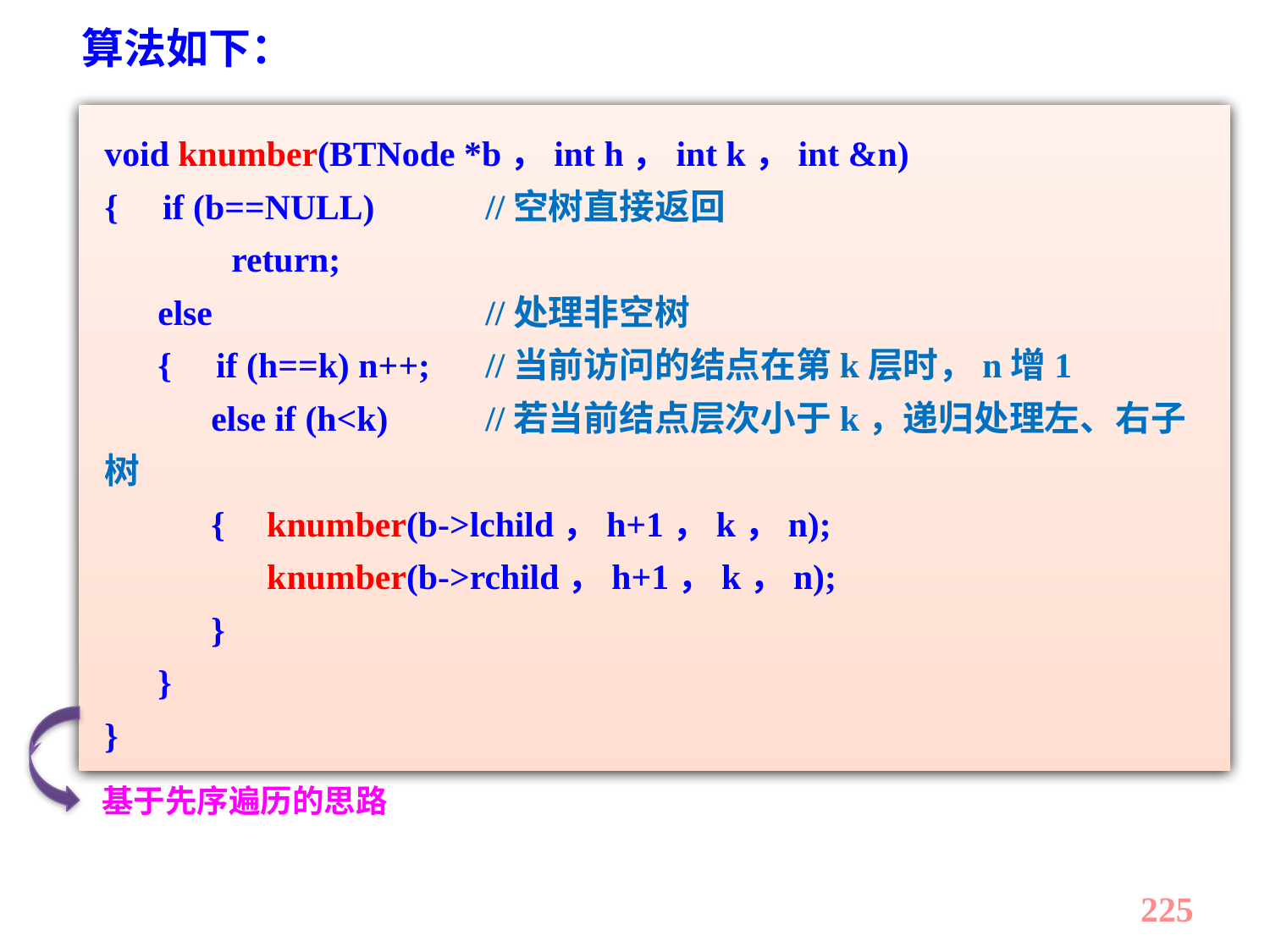

算法如下：
void knumber(BTNode *b，int h，int k，int &n)
{     if (b==NULL)	//空树直接返回
	return;
      else			//处理非空树
      {     if (h==k) n++;	//当前访问的结点在第k层时，n增1
            else if (h<k)	//若当前结点层次小于k，递归处理左、右子树
            {	    knumber(b->lchild，h+1，k，n);
	    knumber(b->rchild，h+1，k，n);
            }
      }
}

基于先序遍历的思路
225